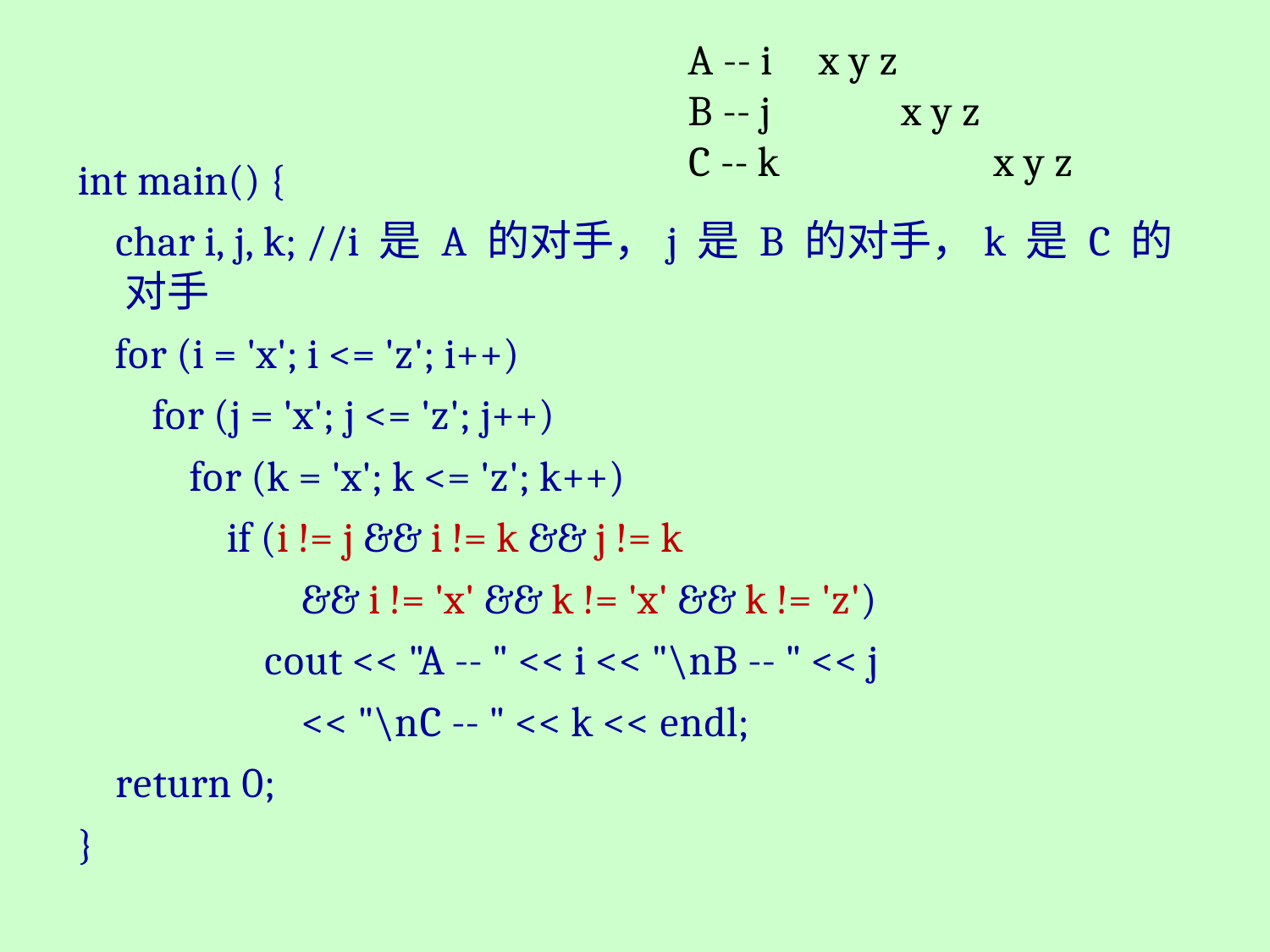

A -- i     x y z
B -- j              x y z
C -- k                       x y z
int main() {
    char i, j, k; //i 是 A 的对手，j 是 B 的对手，k 是 C 的对手
    for (i = 'x'; i <= 'z'; i++)
        for (j = 'x'; j <= 'z'; j++)
            for (k = 'x'; k <= 'z'; k++)
                if (i != j && i != k && j != k
                        && i != 'x' && k != 'x' && k != 'z')
                    cout << "A -- " << i << "\nB -- " << j
                        << "\nC -- " << k << endl;
    return 0;
}
68